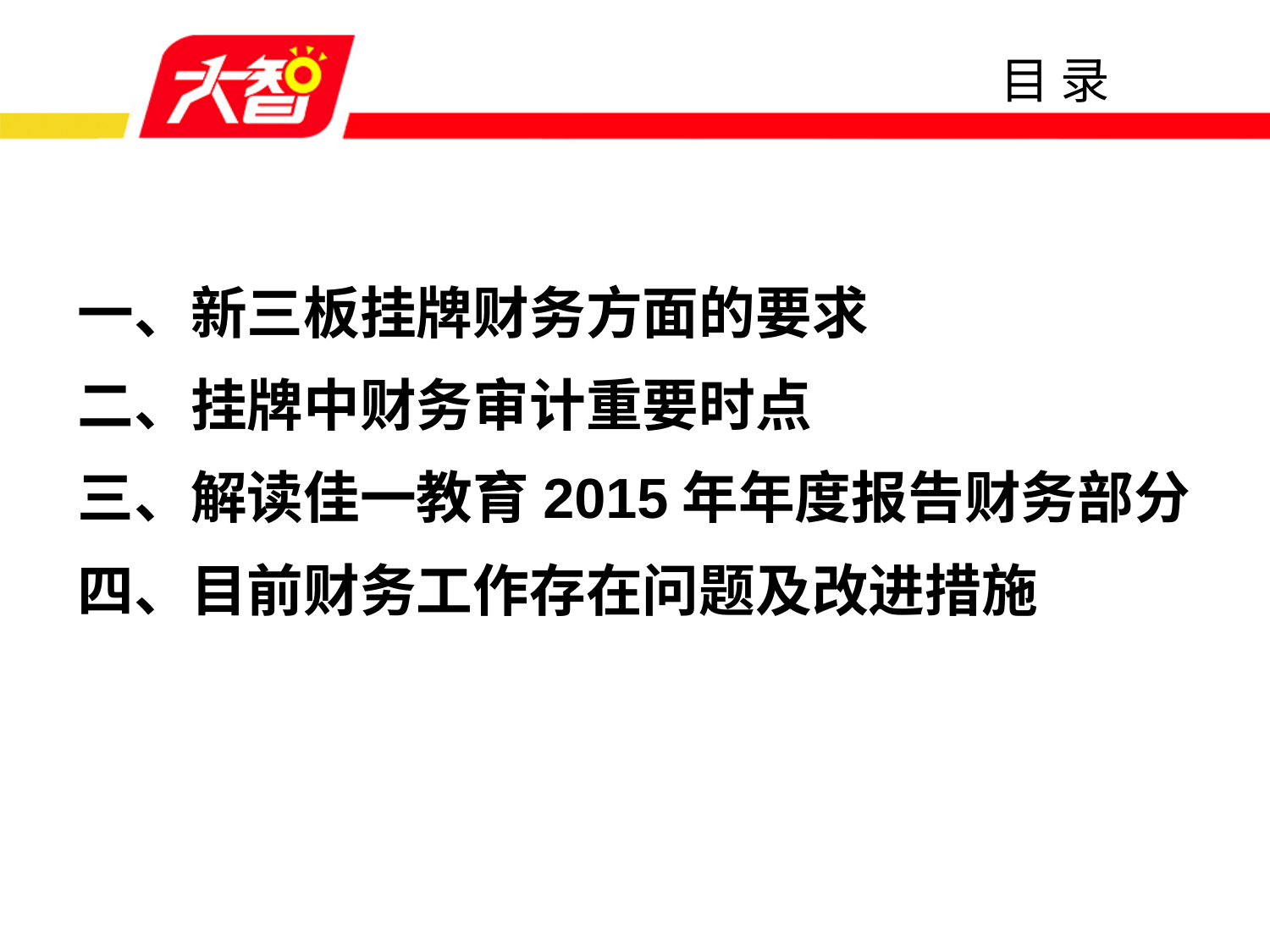

目 录
一、新三板挂牌财务方面的要求
二、挂牌中财务审计重要时点
三、解读佳一教育2015年年度报告财务部分
四、目前财务工作存在问题及改进措施